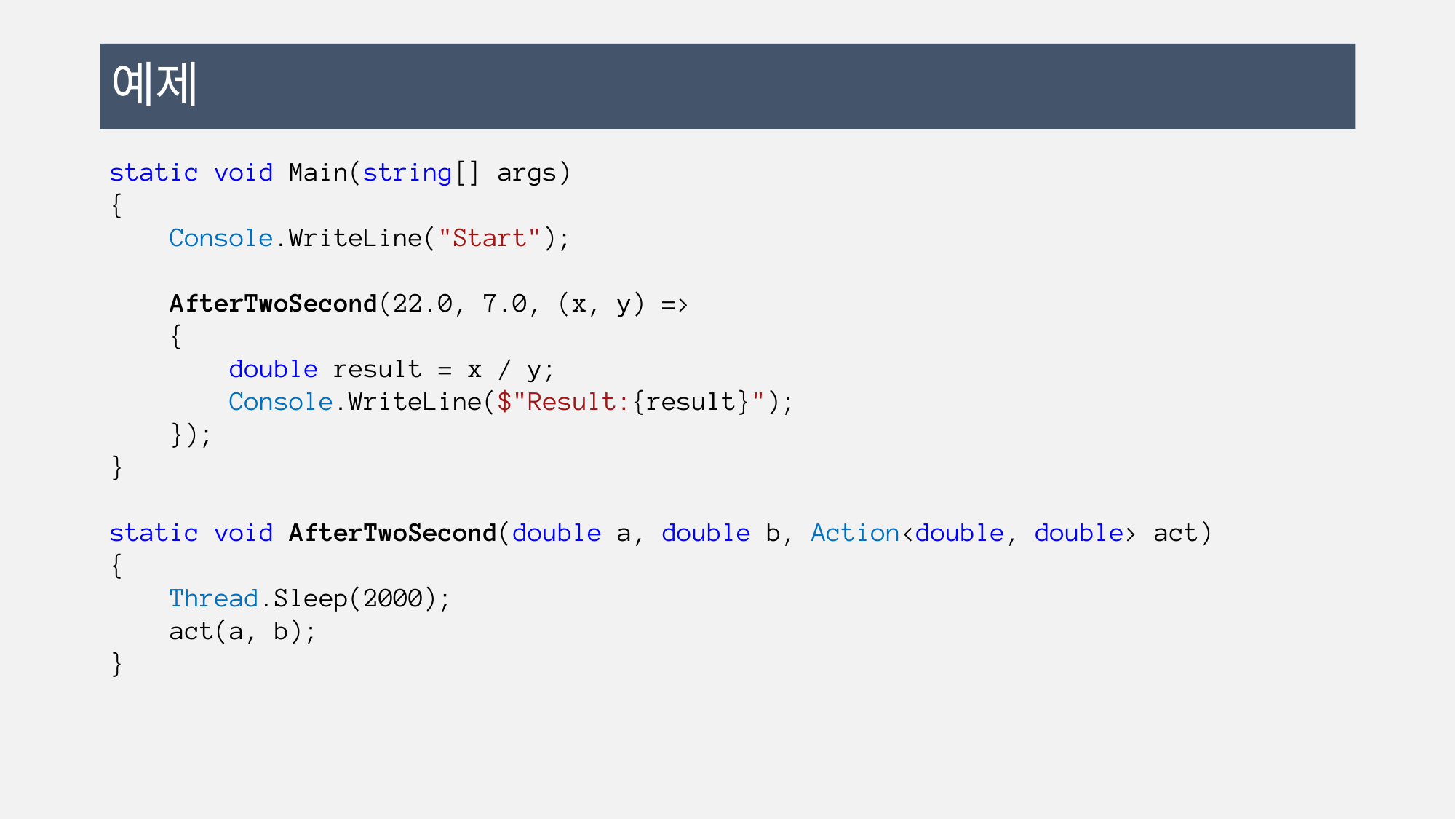

# 예제

static void Main(string[] args)
{
    Console.WriteLine("Start");

    AfterTwoSecond(22.0, 7.0, (x, y) =>
    {
        double result = x / y;
        Console.WriteLine($"Result:{result}");
    });
}

static void AfterTwoSecond(double a, double b, Action<double, double> act)
{
    Thread.Sleep(2000);
    act(a, b);
}